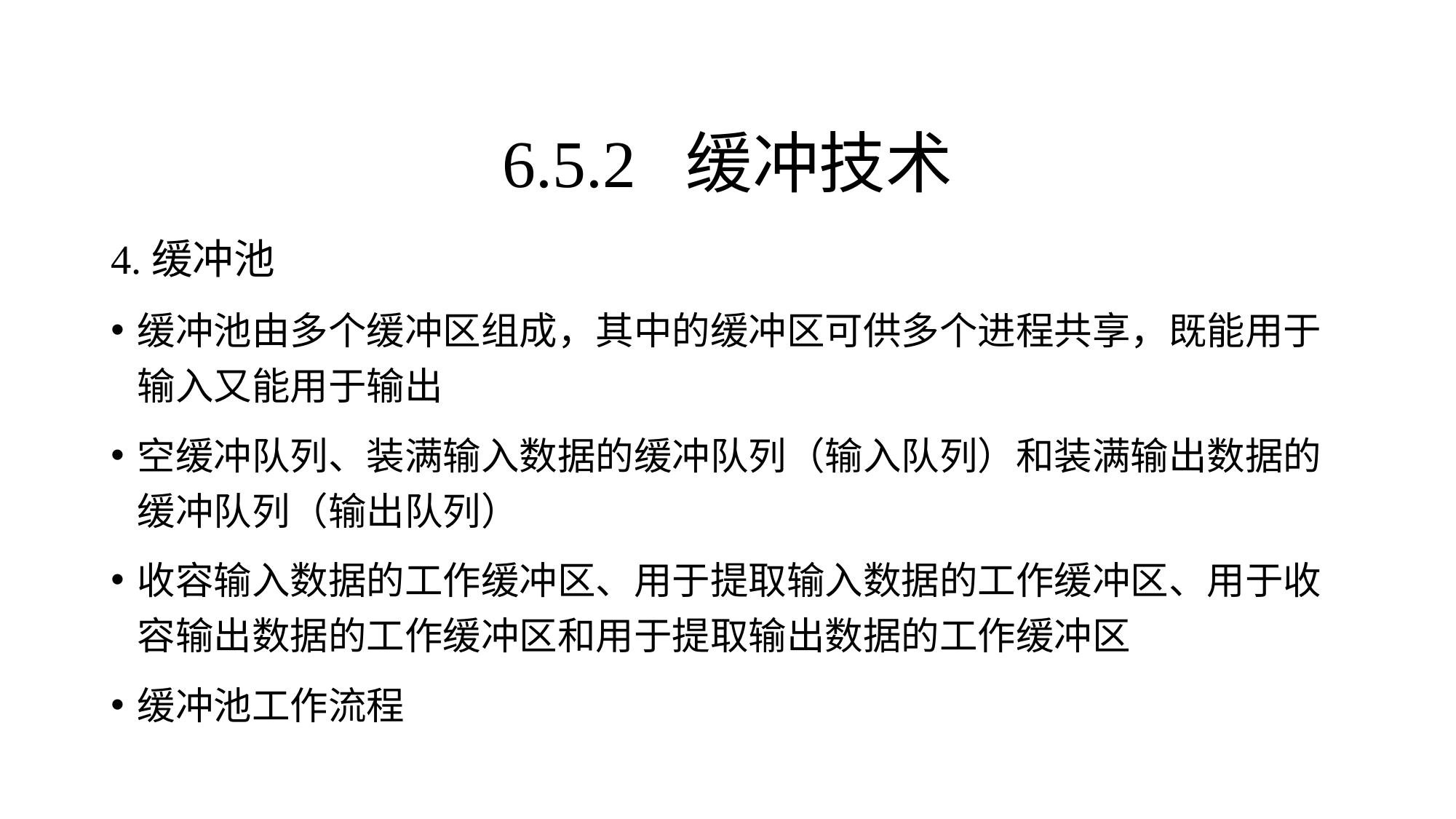

4.缓冲池
缓冲池由多个缓冲区组成，其中的缓冲区可供多个进程共享，既能用于输入又能用于输出
空缓冲队列、装满输入数据的缓冲队列（输入队列）和装满输出数据的缓冲队列（输出队列）
收容输入数据的工作缓冲区、用于提取输入数据的工作缓冲区、用于收容输出数据的工作缓冲区和用于提取输出数据的工作缓冲区
缓冲池工作流程
6.5.2  缓冲技术
13